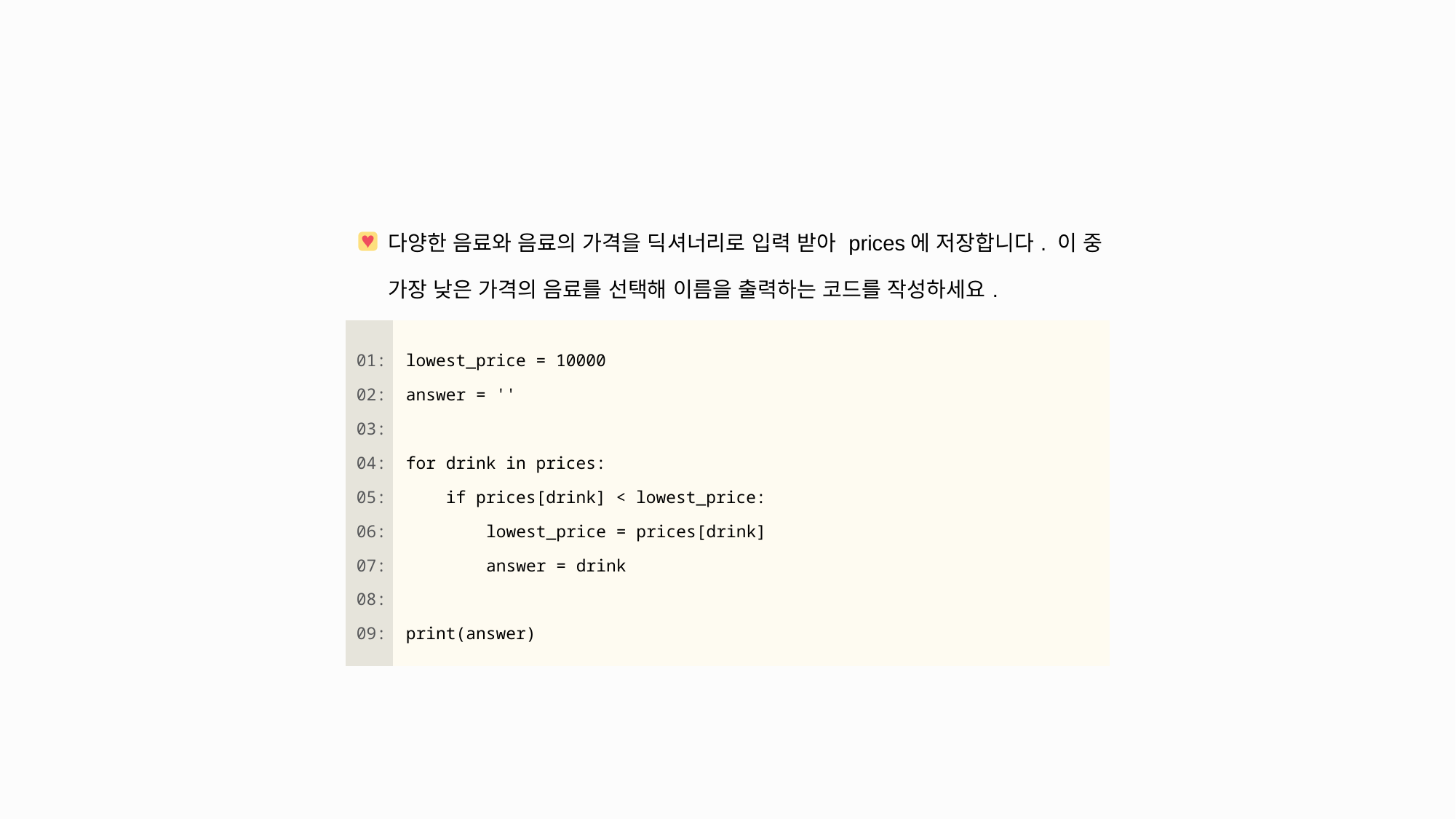

| 다양한 음료와 음료의 가격을 딕셔너리로 입력 받아 prices에 저장합니다. 이 중 가장 낮은 가격의 음료를 선택해 이름을 출력하는 코드를 작성하세요. |  |
| --- | --- |
| 01: 02: 03: 04: 05: 06: 07: 08: 09: | lowest\_price = 10000 answer = '' for drink in prices: if prices[drink] < lowest\_price: lowest\_price = prices[drink] answer = drink print(answer) |